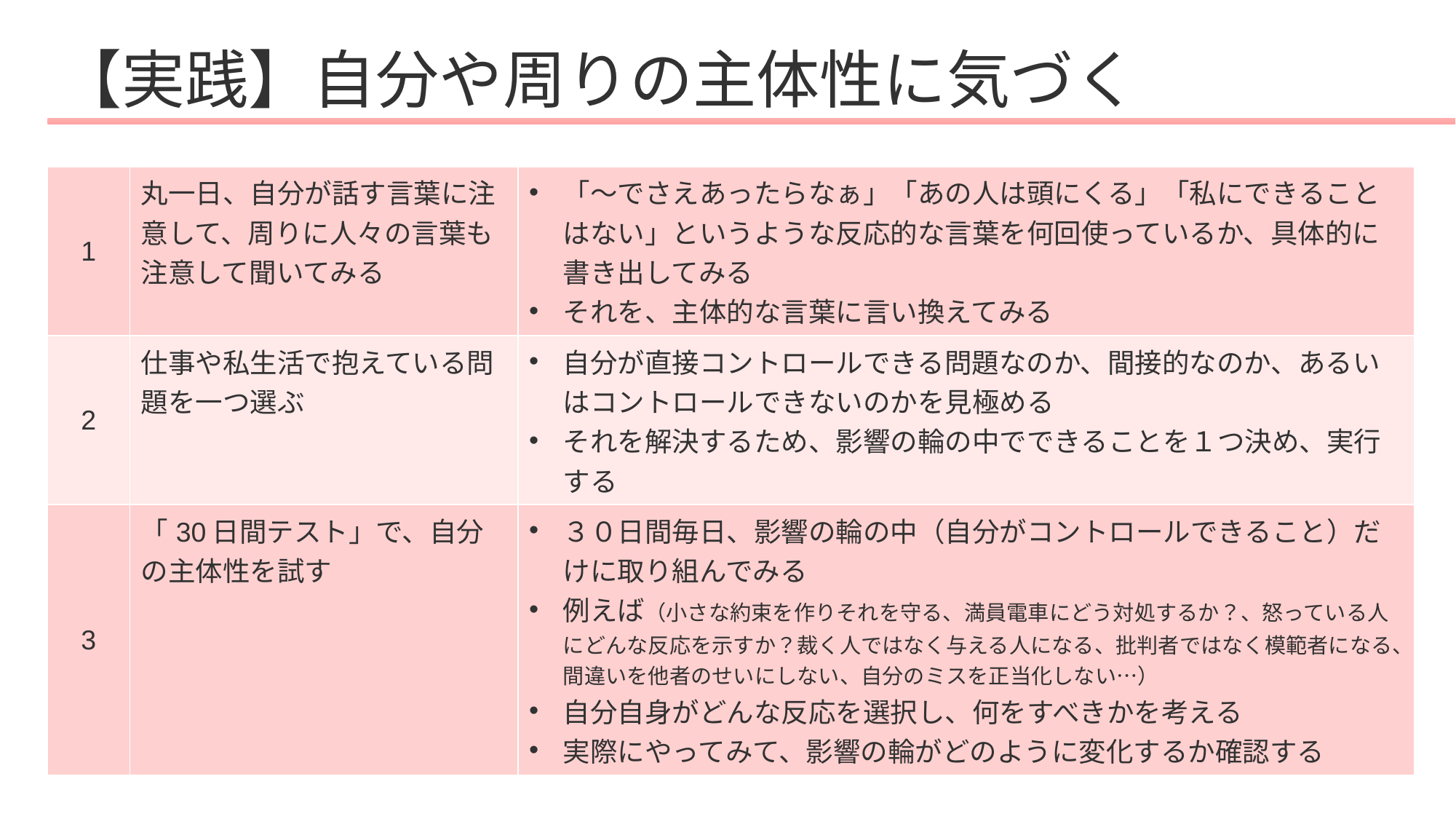

# 【実践】自分や周りの主体性に気づく
| 1 | 丸一日、自分が話す言葉に注意して、周りに人々の言葉も注意して聞いてみる | 「～でさえあったらなぁ」「あの人は頭にくる」「私にできることはない」というような反応的な言葉を何回使っているか、具体的に書き出してみる それを、主体的な言葉に言い換えてみる |
| --- | --- | --- |
| 2 | 仕事や私生活で抱えている問題を一つ選ぶ | 自分が直接コントロールできる問題なのか、間接的なのか、あるいはコントロールできないのかを見極める それを解決するため、影響の輪の中でできることを１つ決め、実行する |
| 3 | 「30日間テスト」で、自分の主体性を試す | ３０日間毎日、影響の輪の中（自分がコントロールできること）だけに取り組んでみる 例えば（小さな約束を作りそれを守る、満員電車にどう対処するか？、怒っている人にどんな反応を示すか？裁く人ではなく与える人になる、批判者ではなく模範者になる、間違いを他者のせいにしない、自分のミスを正当化しない…） 自分自身がどんな反応を選択し、何をすべきかを考える 実際にやってみて、影響の輪がどのように変化するか確認する |
30